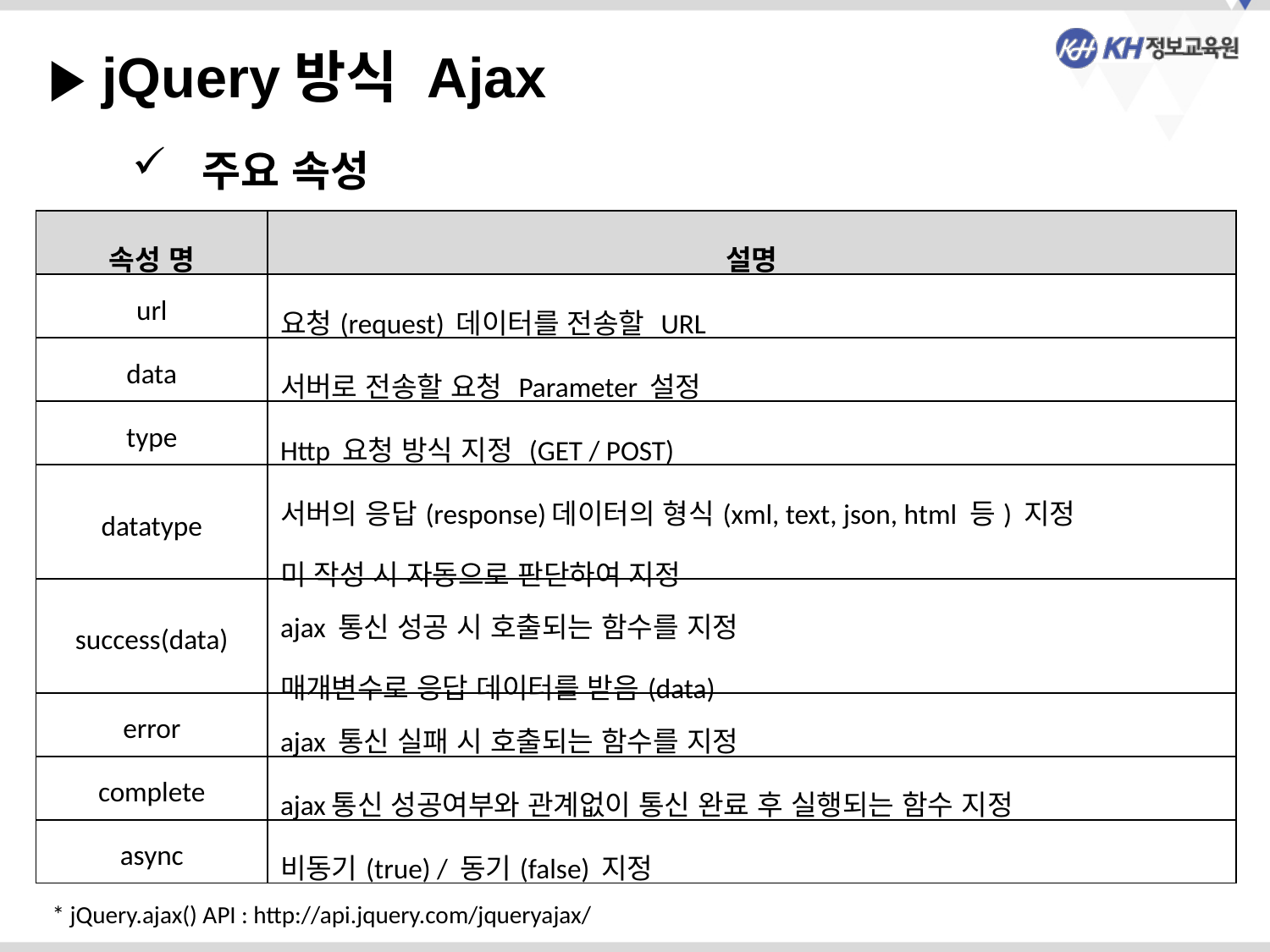

▶ jQuery방식 Ajax
 주요 속성
| 속성 명 | 설명 |
| --- | --- |
| url | 요청(request) 데이터를 전송할 URL |
| data | 서버로 전송할 요청 Parameter 설정 |
| type | Http 요청 방식 지정 (GET / POST) |
| datatype | 서버의 응답(response)데이터의 형식(xml, text, json, html 등) 지정 미 작성 시 자동으로 판단하여 지정 |
| success(data) | ajax 통신 성공 시 호출되는 함수를 지정 매개변수로 응답 데이터를 받음(data) |
| error | ajax 통신 실패 시 호출되는 함수를 지정 |
| complete | ajax통신 성공여부와 관계없이 통신 완료 후 실행되는 함수 지정 |
| async | 비동기(true) / 동기(false) 지정 |
* jQuery.ajax() API : http://api.jquery.com/jqueryajax/